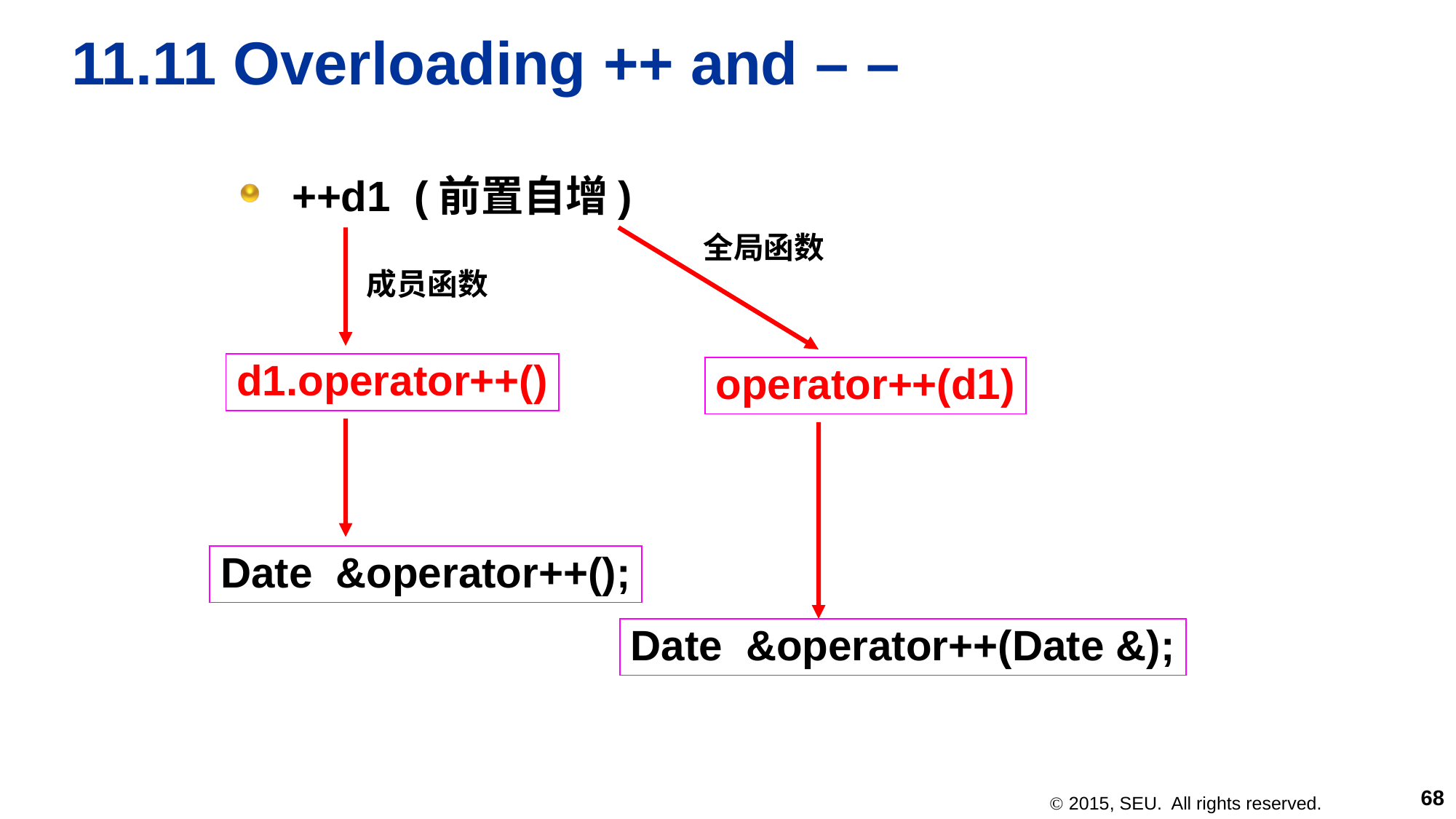

# 11.11 Overloading ++ and – –
++d1  (前置自增)

全局函数
成员函数
d1.operator++()
operator++(d1)

Date  &operator++();
Date  &operator++(Date &);